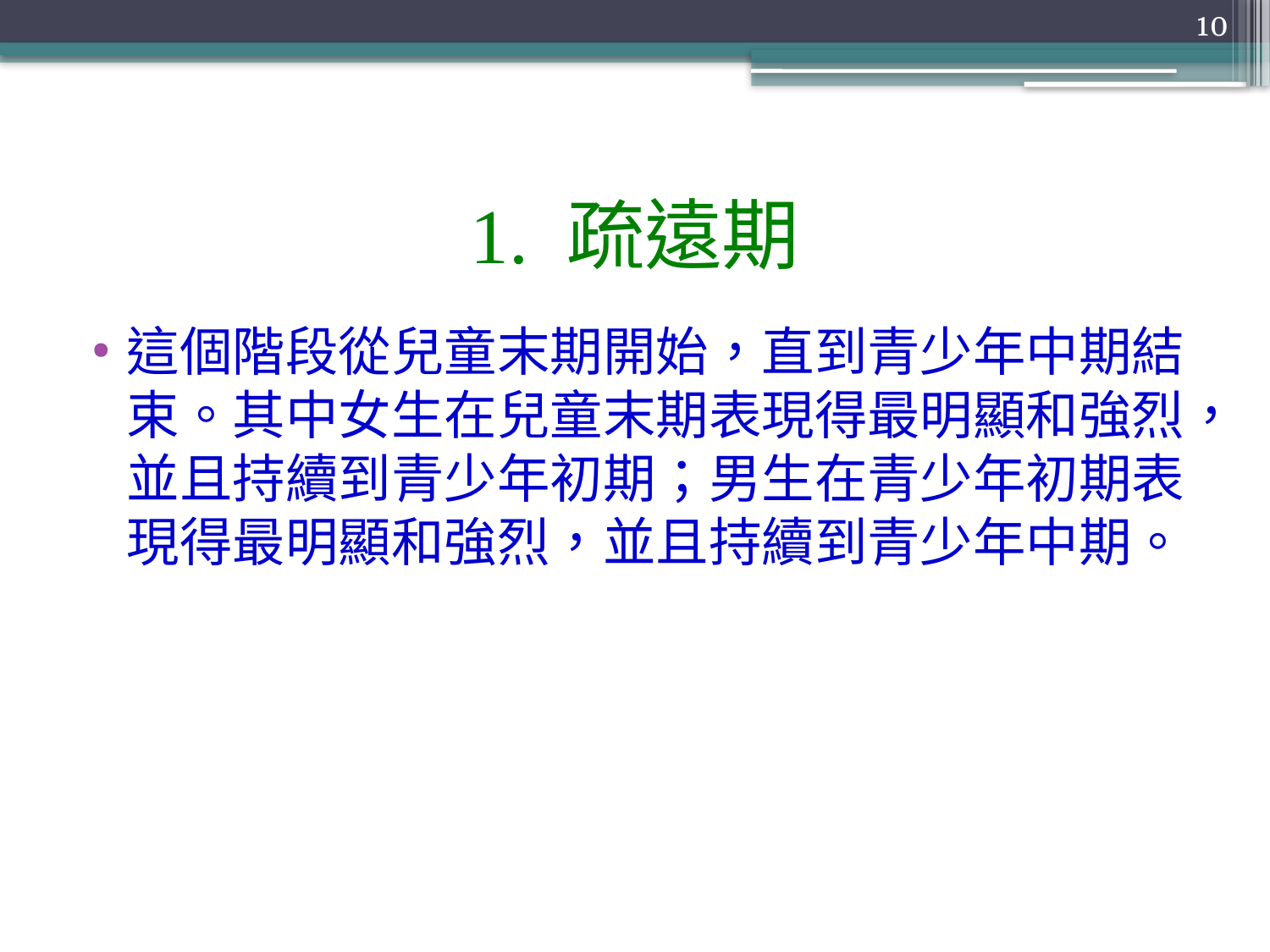

10
# 1. 疏遠期
這個階段從兒童末期開始，直到青少年中期結束。其中女生在兒童末期表現得最明顯和強烈，並且持續到青少年初期；男生在青少年初期表現得最明顯和強烈，並且持續到青少年中期。